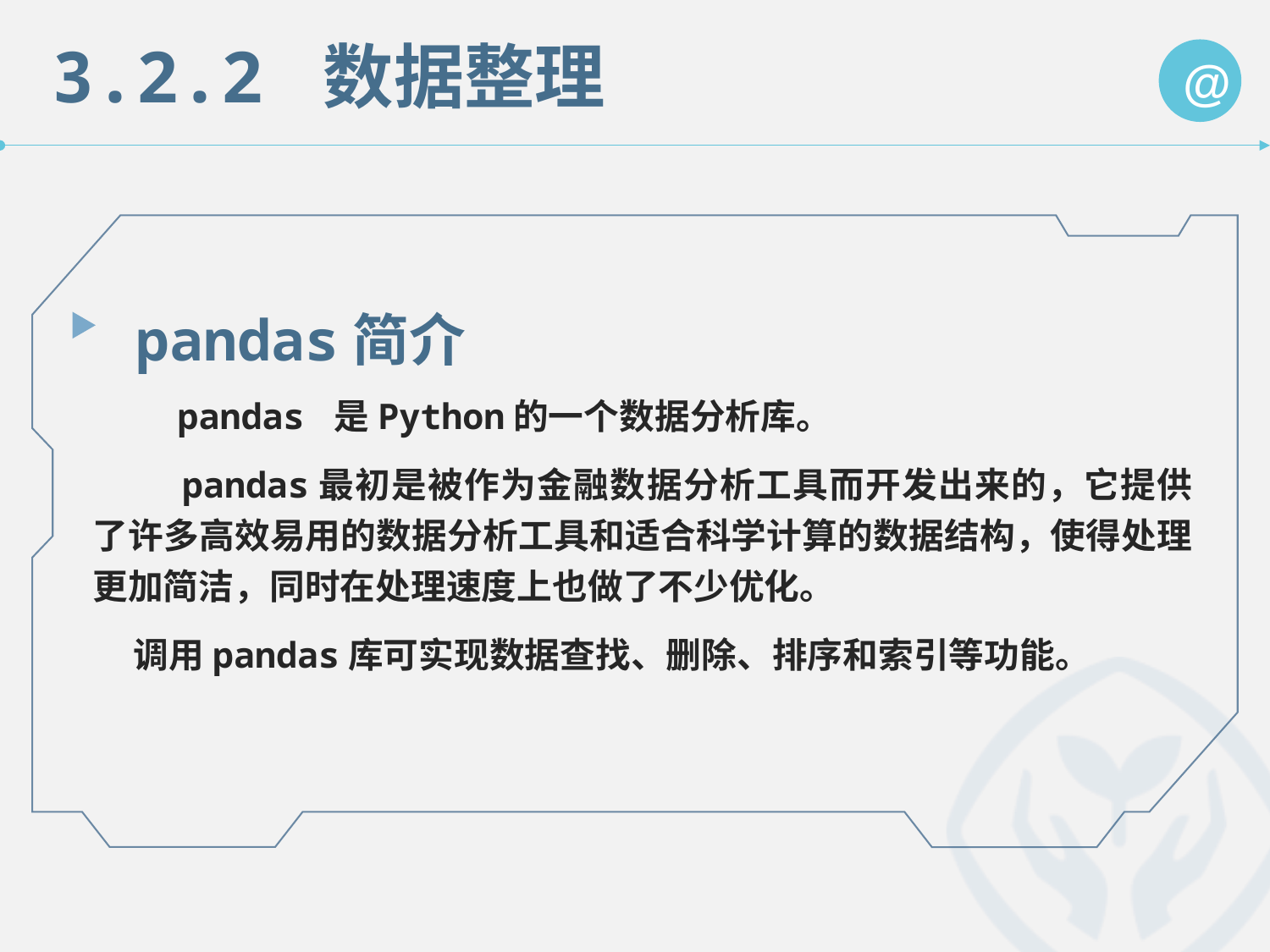

3.2.2 数据整理
@

pandas简介

    pandas 是Python的一个数据分析库。
    pandas最初是被作为金融数据分析工具而开发出来的，它提供了许多高效易用的数据分析工具和适合科学计算的数据结构，使得处理更加简洁，同时在处理速度上也做了不少优化。
    调用pandas库可实现数据查找、删除、排序和索引等功能。